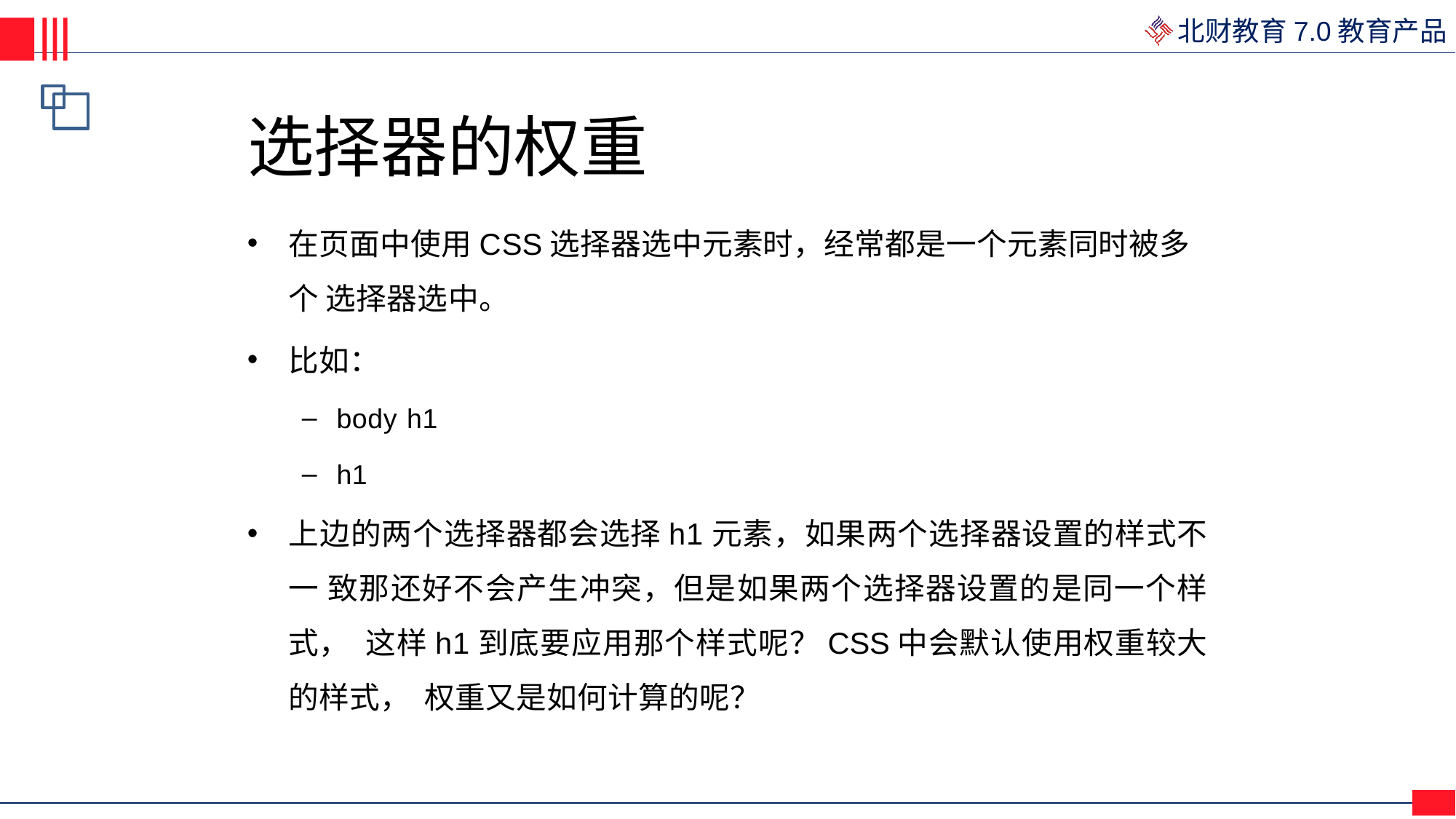

# 选择器的权重
在页面中使用CSS选择器选中元素时，经常都是一个元素同时被多个 选择器选中。
比如：
body h1
h1
上边的两个选择器都会选择h1元素，如果两个选择器设置的样式不一 致那还好不会产生冲突，但是如果两个选择器设置的是同一个样式，  这样h1到底要应用那个样式呢？CSS中会默认使用权重较大的样式，  权重又是如何计算的呢？